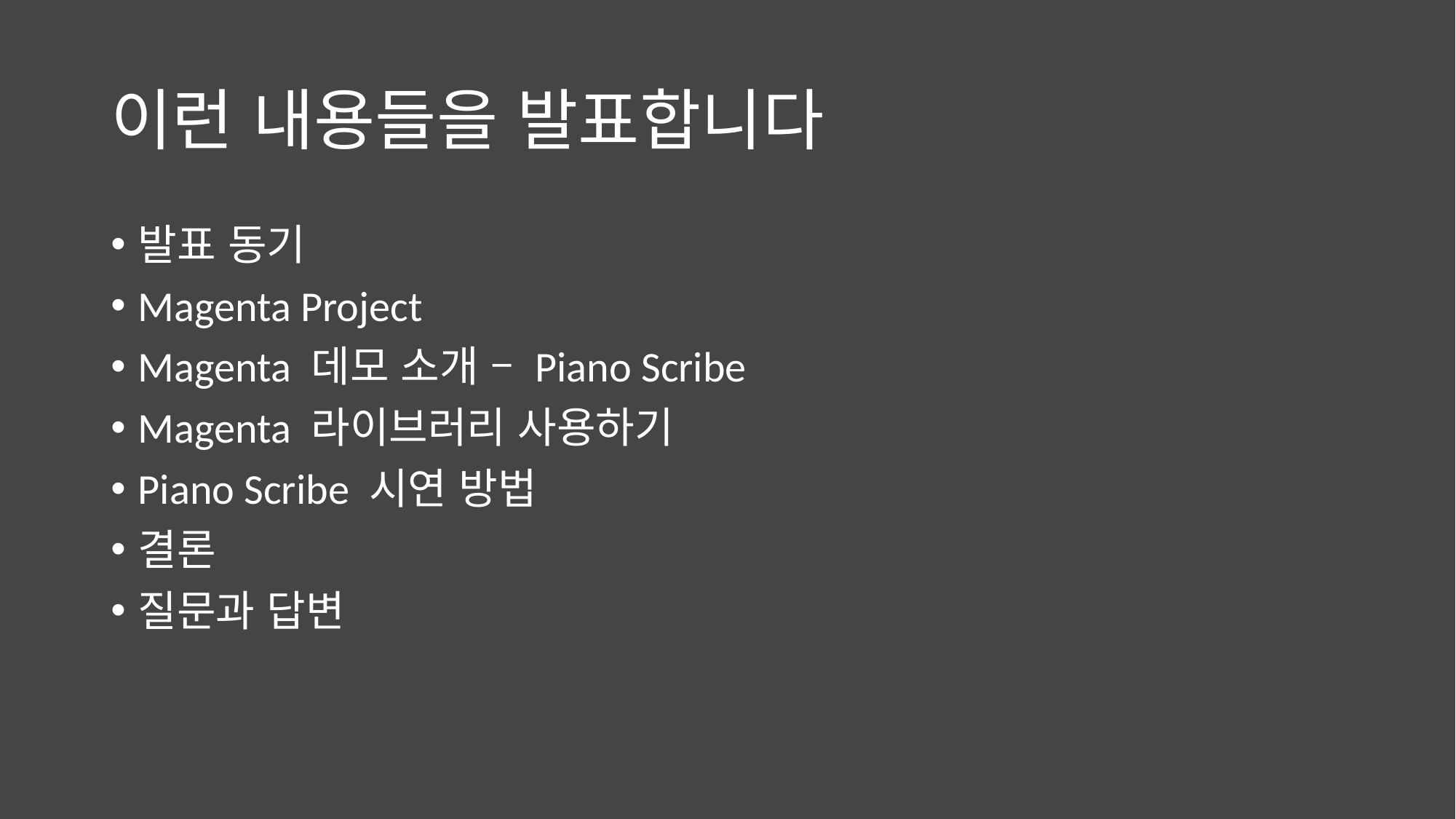

# 이런 내용들을 발표합니다
발표 동기
Magenta Project
Magenta 데모 소개 – Piano Scribe
Magenta 라이브러리 사용하기
Piano Scribe 시연 방법
결론
질문과 답변